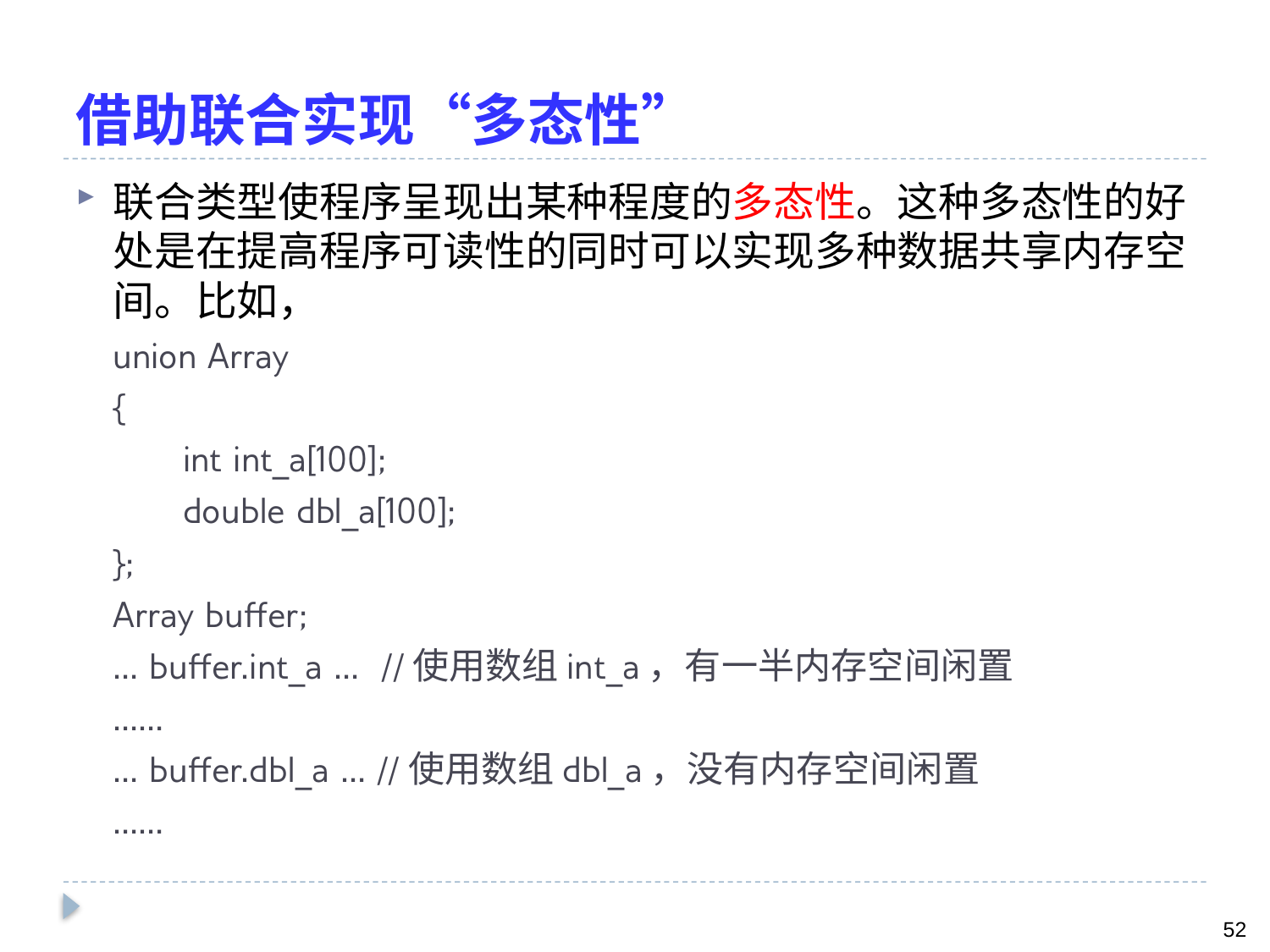

# 借助联合实现“多态性”
联合类型使程序呈现出某种程度的多态性。这种多态性的好处是在提高程序可读性的同时可以实现多种数据共享内存空间。比如，
union Array
{
	   int int_a[100];
	   double dbl_a[100];
};
Array buffer;
… buffer.int_a …  //使用数组int_a，有一半内存空间闲置
……
… buffer.dbl_a … //使用数组dbl_a，没有内存空间闲置
……
52